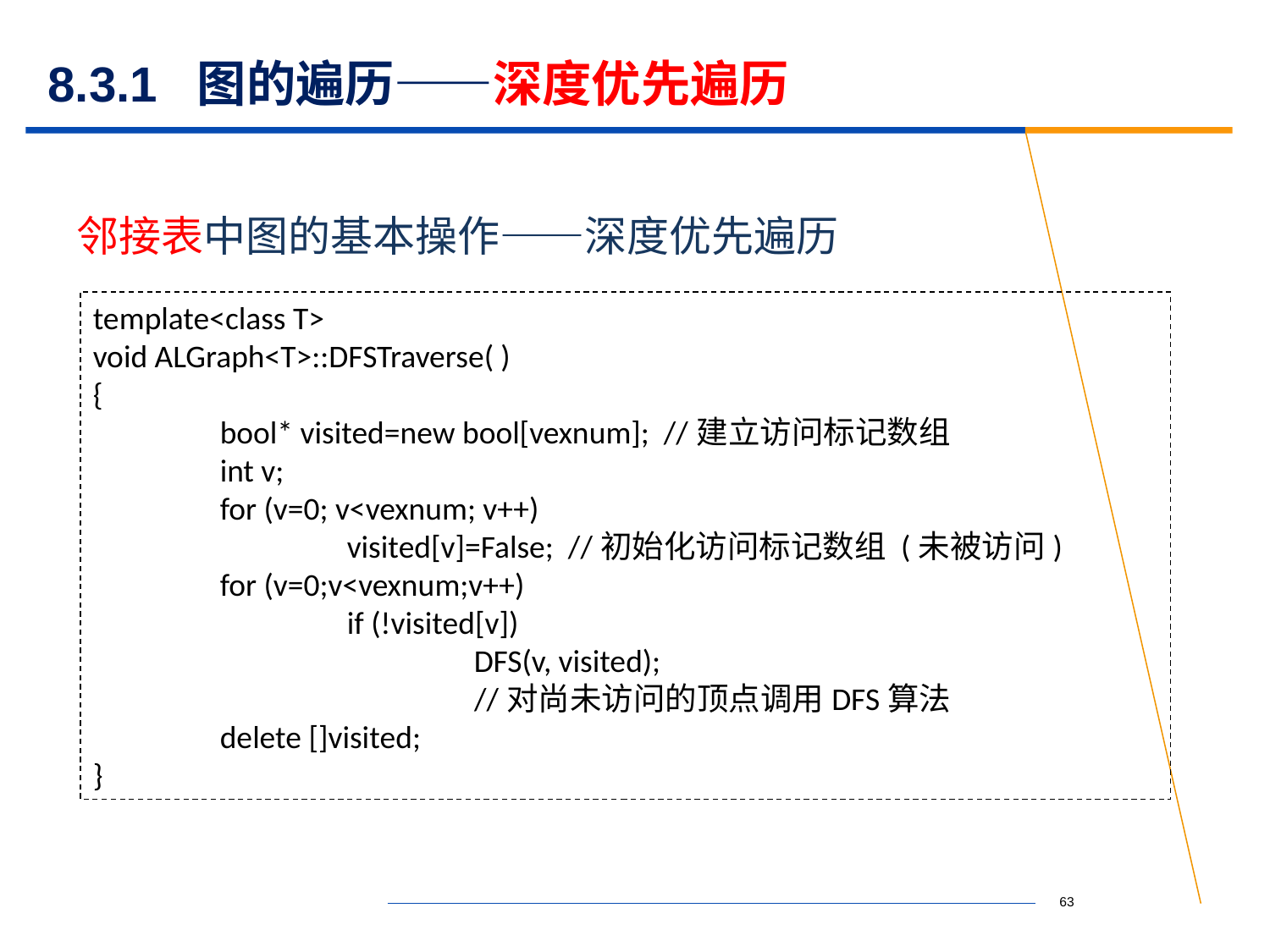

# 8.3.1  图的遍历——深度优先遍历
邻接表中图的基本操作——深度优先遍历
template<class T>
void ALGraph<T>::DFSTraverse( )
{
	bool* visited=new bool[vexnum];  //建立访问标记数组
	int v;
	for (v=0; v<vexnum; v++)
		visited[v]=False;  //初始化访问标记数组 (未被访问)
	for (v=0;v<vexnum;v++)
		if (!visited[v])
			DFS(v, visited);
                                                     //对尚未访问的顶点调用DFS算法
	delete []visited;
}